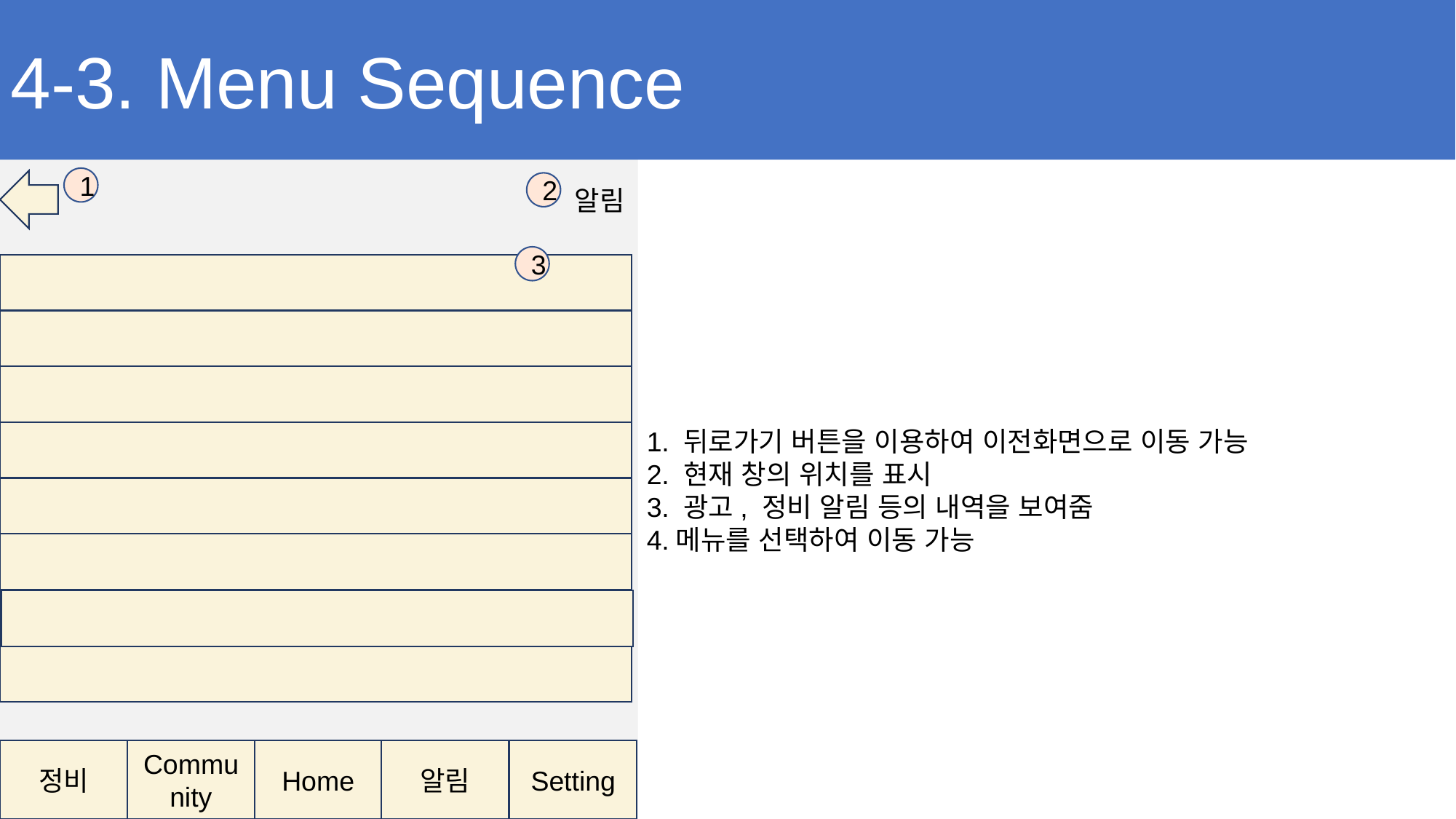

4-3. Menu Sequence

정비
Community
Home
알림
Setting
알림
1. 뒤로가기 버튼을 이용하여 이전화면으로 이동 가능
2. 현재 창의 위치를 표시
3. 광고, 정비 알림 등의 내역을 보여줌
4.메뉴를 선택하여 이동 가능
1

2
3

4